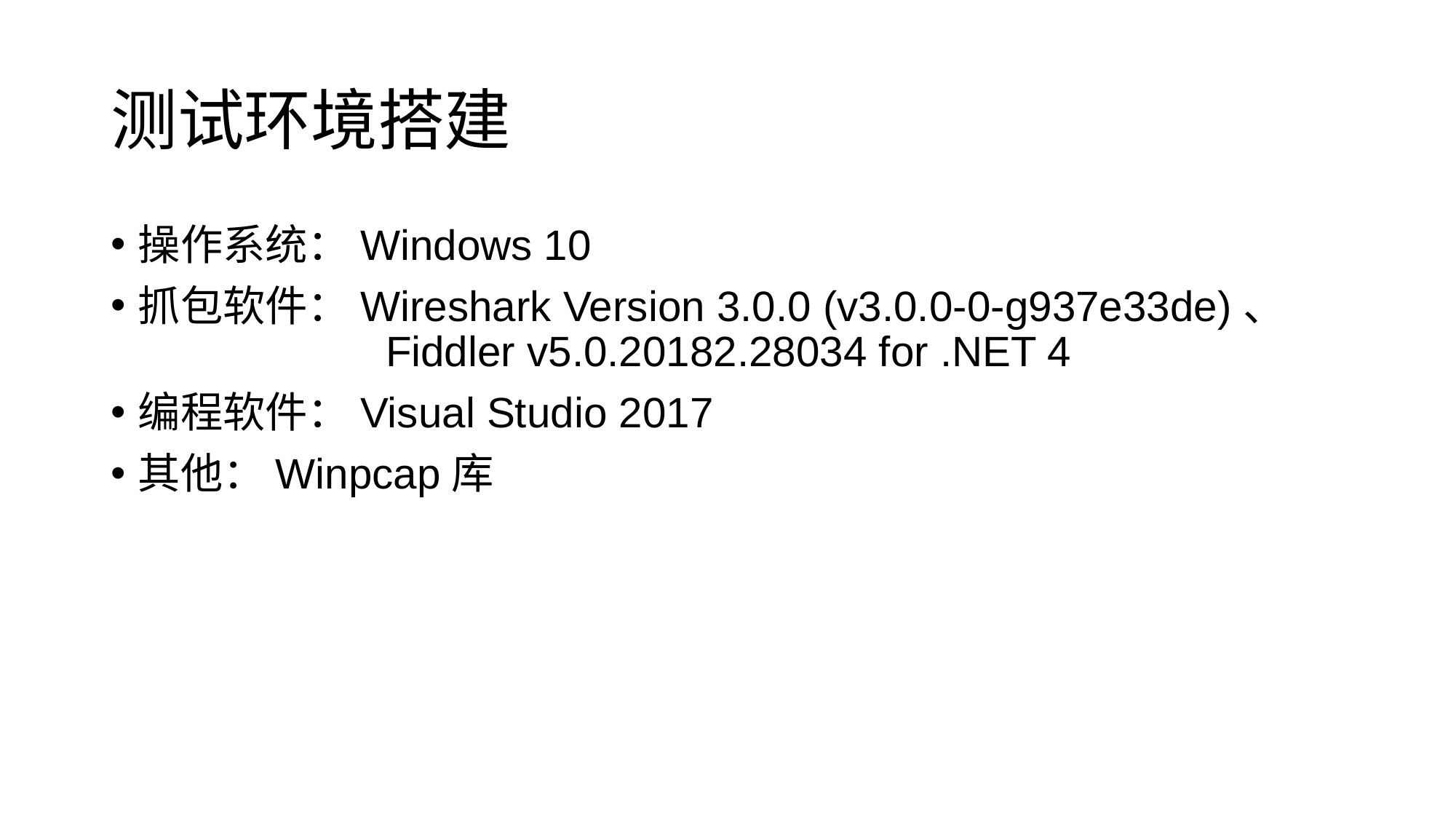

# 测试环境搭建
操作系统：Windows 10
抓包软件：Wireshark Version 3.0.0 (v3.0.0-0-g937e33de)、			  Fiddler v5.0.20182.28034 for .NET 4
编程软件：Visual Studio 2017
其他：Winpcap库